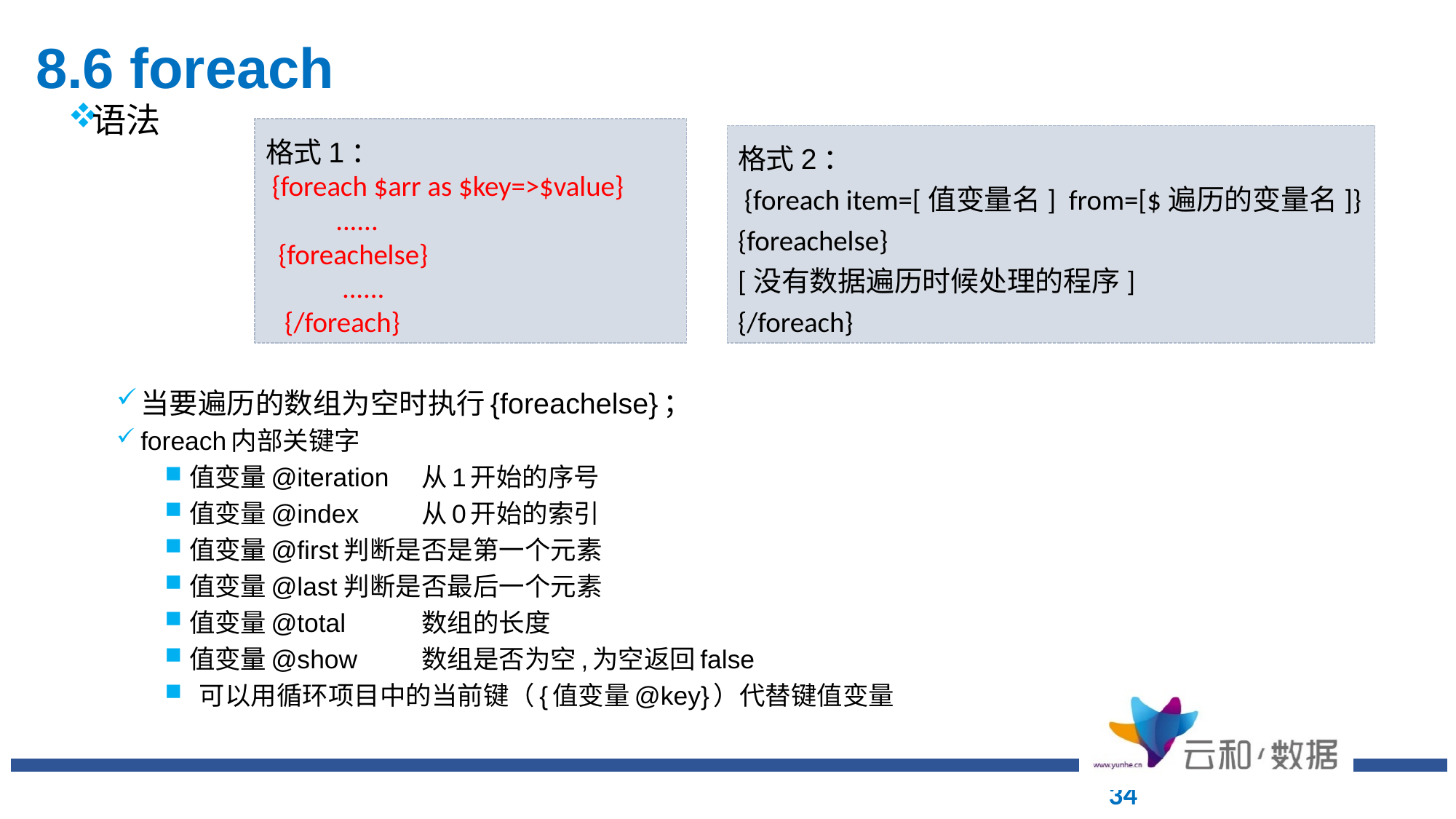

# 8.6 foreach
语法

当要遍历的数组为空时执行{foreachelse}；
foreach内部关键字
值变量@iteration	从1开始的序号
值变量@index	从0开始的索引
值变量@first	判断是否是第一个元素
值变量@last	判断是否最后一个元素
值变量@total	数组的长度
值变量@show	数组是否为空,为空返回false
 可以用循环项目中的当前键（{值变量@key}）代替键值变量

格式1：
 {foreach $arr as $key=>$value}
           ......
  {foreachelse}
            ......
   {/foreach}
格式2：
 {foreach item=[值变量名]  from=[$遍历的变量名]}
{foreachelse}
[没有数据遍历时候处理的程序]
{/foreach}
34